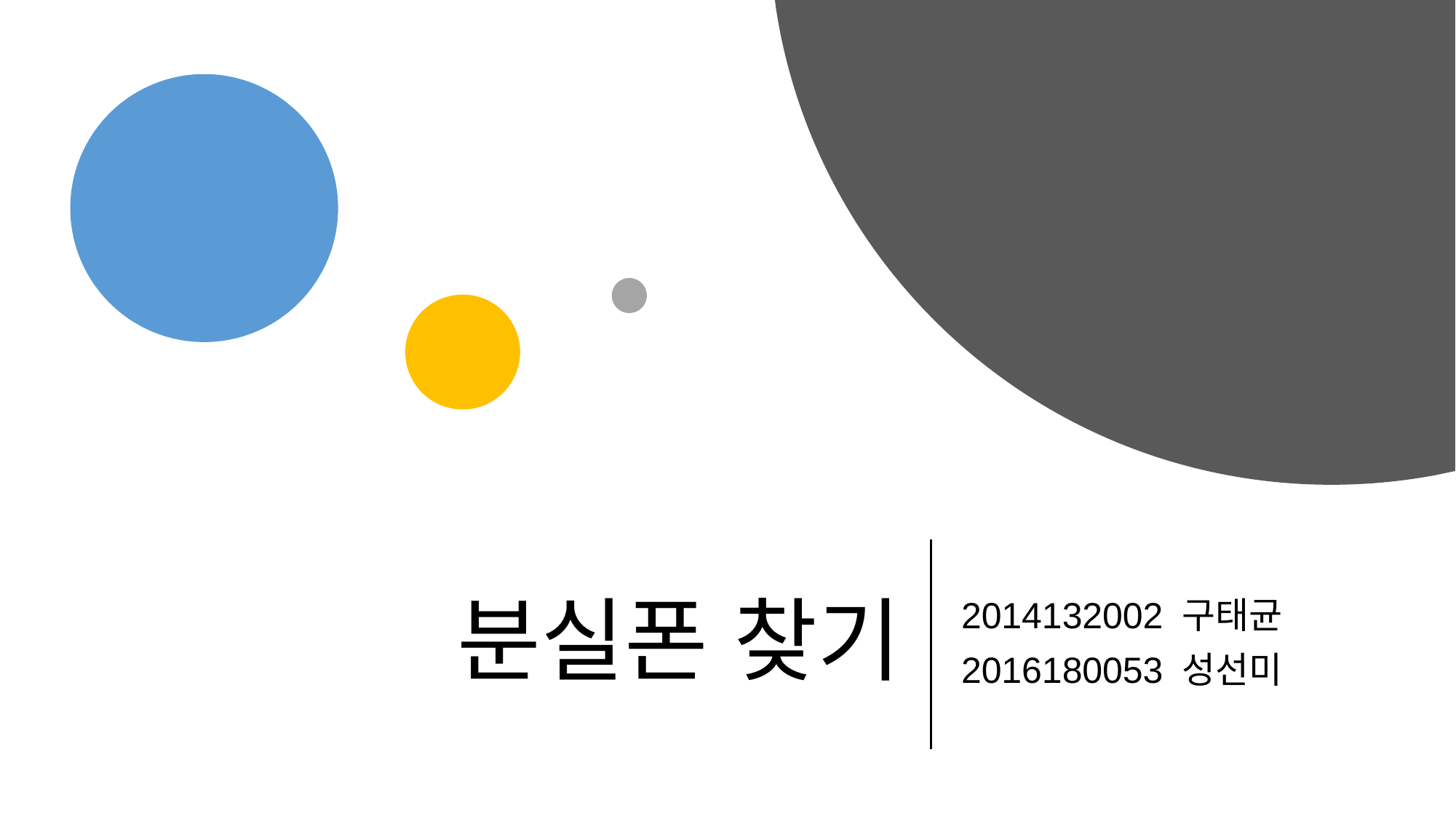

# 분실폰 찾기
2014132002 구태균
2016180053 성선미